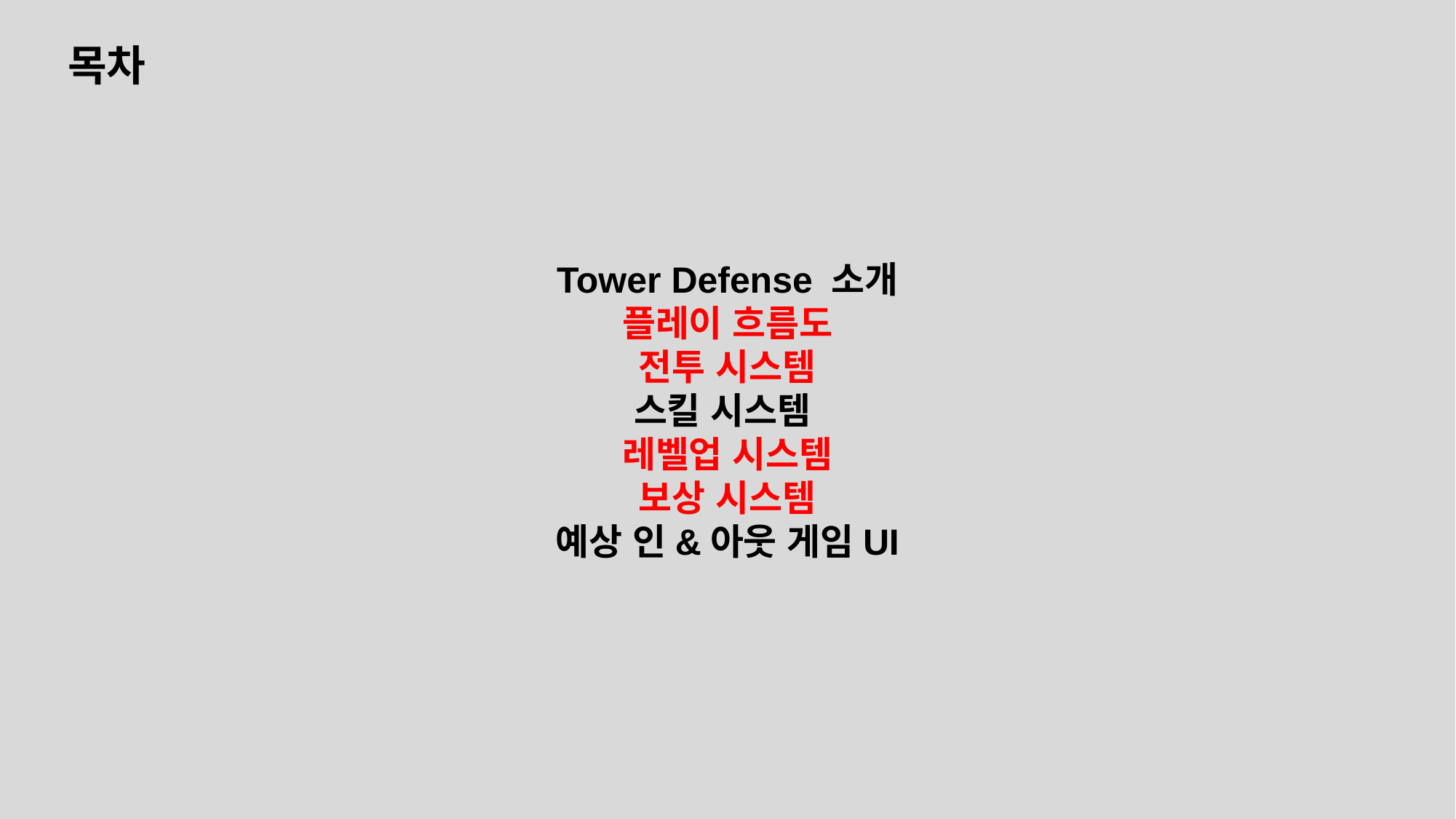

목차
Tower Defense 소개
플레이 흐름도
전투 시스템
스킬 시스템
레벨업 시스템
보상 시스템
예상 인&아웃 게임UI